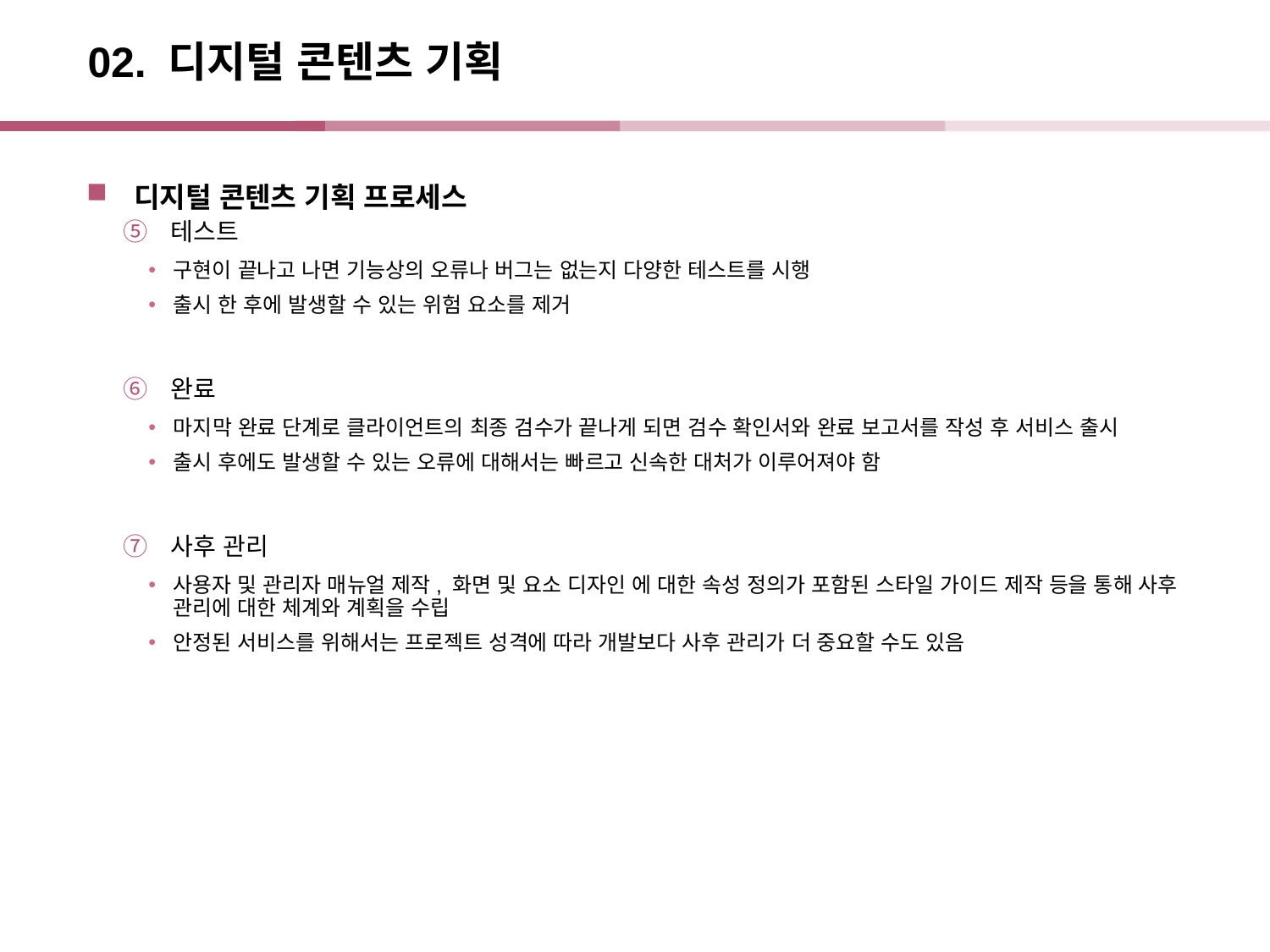

# 02. 디지털 콘텐츠 기획
디지털 콘텐츠 기획 프로세스
테스트
구현이 끝나고 나면 기능상의 오류나 버그는 없는지 다양한 테스트를 시행
출시 한 후에 발생할 수 있는 위험 요소를 제거

완료
마지막 완료 단계로 클라이언트의 최종 검수가 끝나게 되면 검수 확인서와 완료 보고서를 작성 후 서비스 출시
출시 후에도 발생할 수 있는 오류에 대해서는 빠르고 신속한 대처가 이루어져야 함

사후 관리
사용자 및 관리자 매뉴얼 제작, 화면 및 요소 디자인 에 대한 속성 정의가 포함된 스타일 가이드 제작 등을 통해 사후 관리에 대한 체계와 계획을 수립
안정된 서비스를 위해서는 프로젝트 성격에 따라 개발보다 사후 관리가 더 중요할 수도 있음